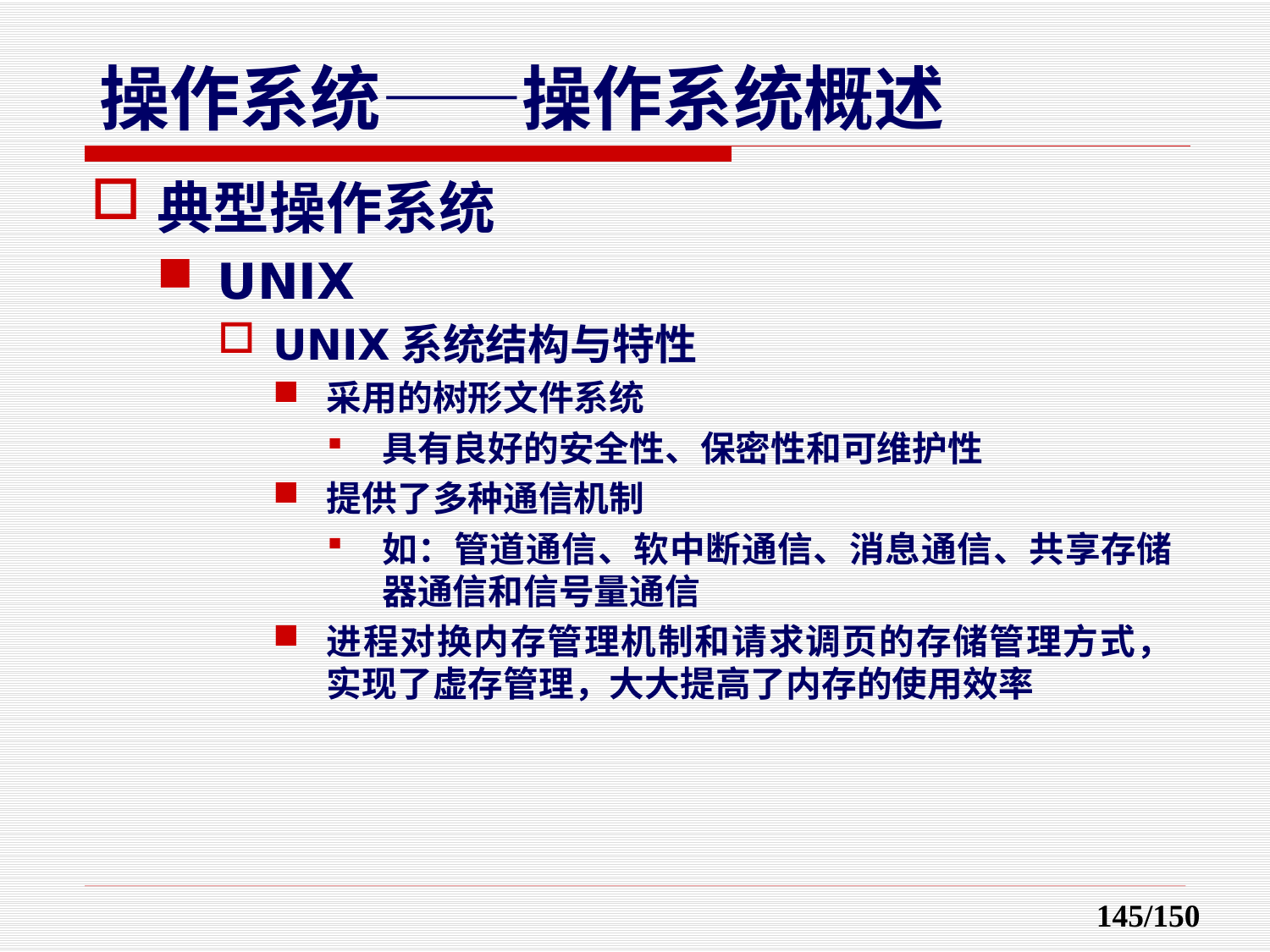

典型操作系统
UNIX
UNIX系统结构与特性
采用的树形文件系统
具有良好的安全性、保密性和可维护性
提供了多种通信机制
如：管道通信、软中断通信、消息通信、共享存储器通信和信号量通信
进程对换内存管理机制和请求调页的存储管理方式，实现了虚存管理，大大提高了内存的使用效率